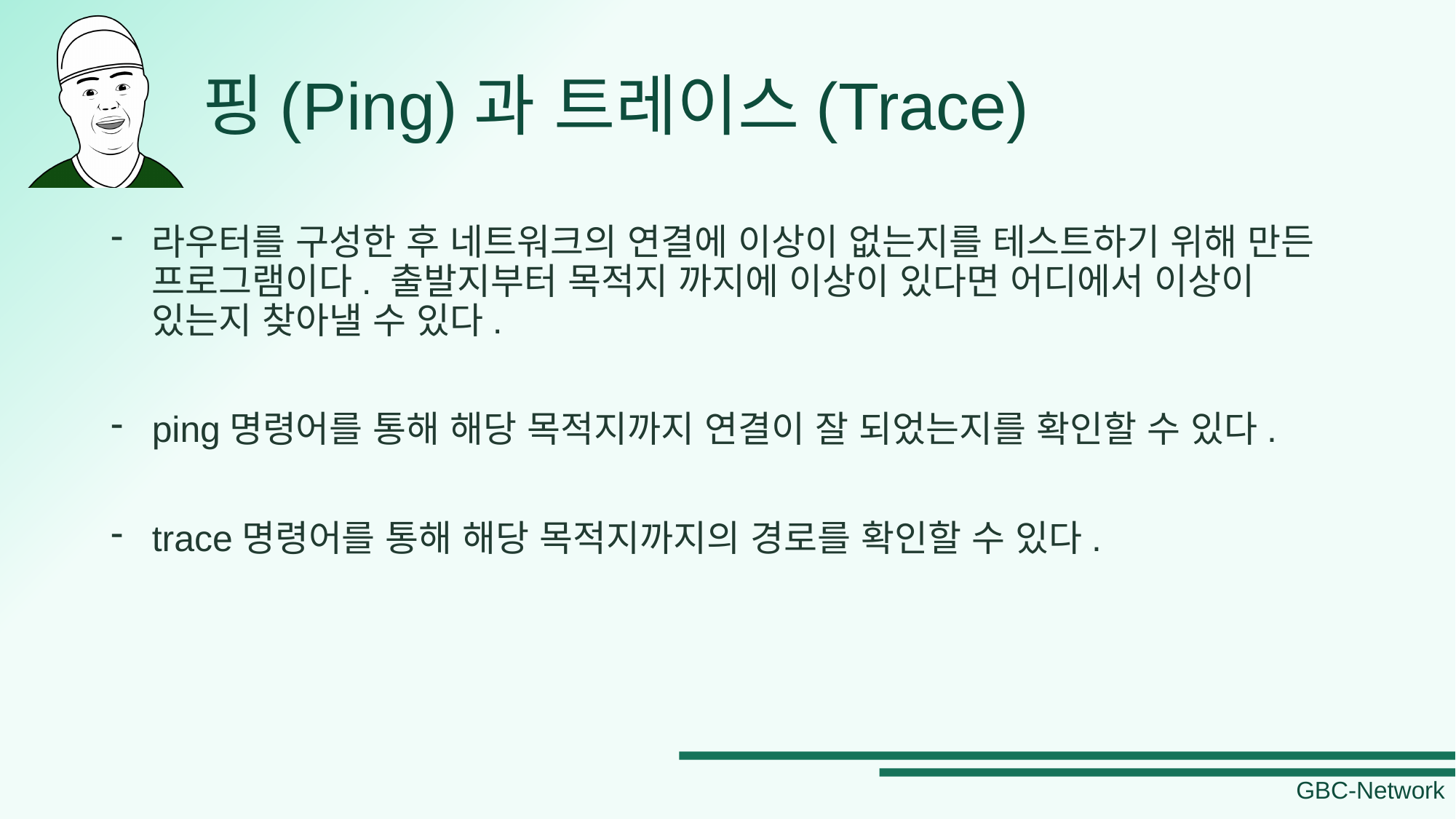

# 핑(Ping)과 트레이스(Trace)
라우터를 구성한 후 네트워크의 연결에 이상이 없는지를 테스트하기 위해 만든 프로그램이다. 출발지부터 목적지 까지에 이상이 있다면 어디에서 이상이 있는지 찾아낼 수 있다.

ping명령어를 통해 해당 목적지까지 연결이 잘 되었는지를 확인할 수 있다.

trace명령어를 통해 해당 목적지까지의 경로를 확인할 수 있다.